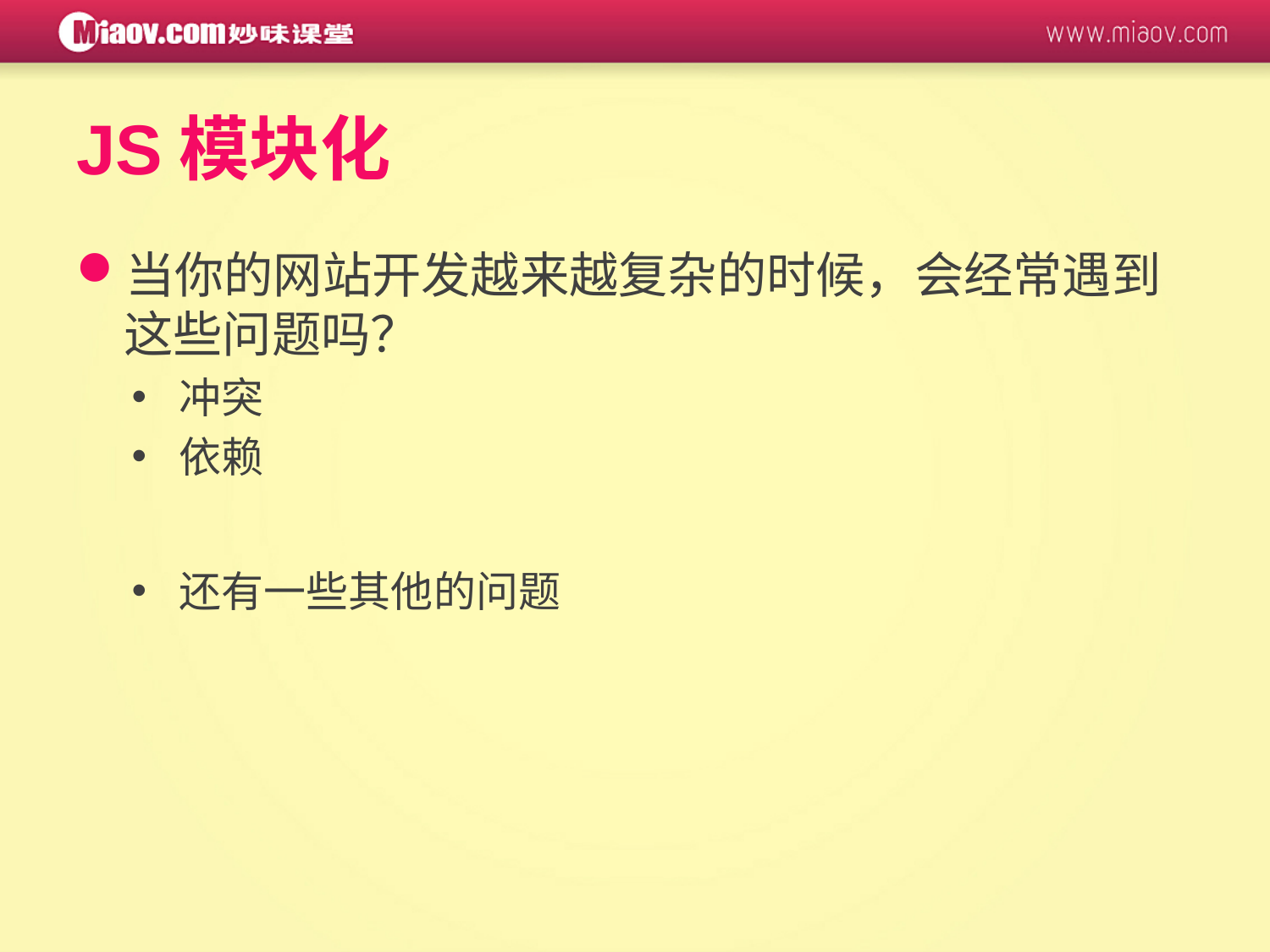

# JS模块化
当你的网站开发越来越复杂的时候，会经常遇到这些问题吗？
冲突
依赖

还有一些其他的问题